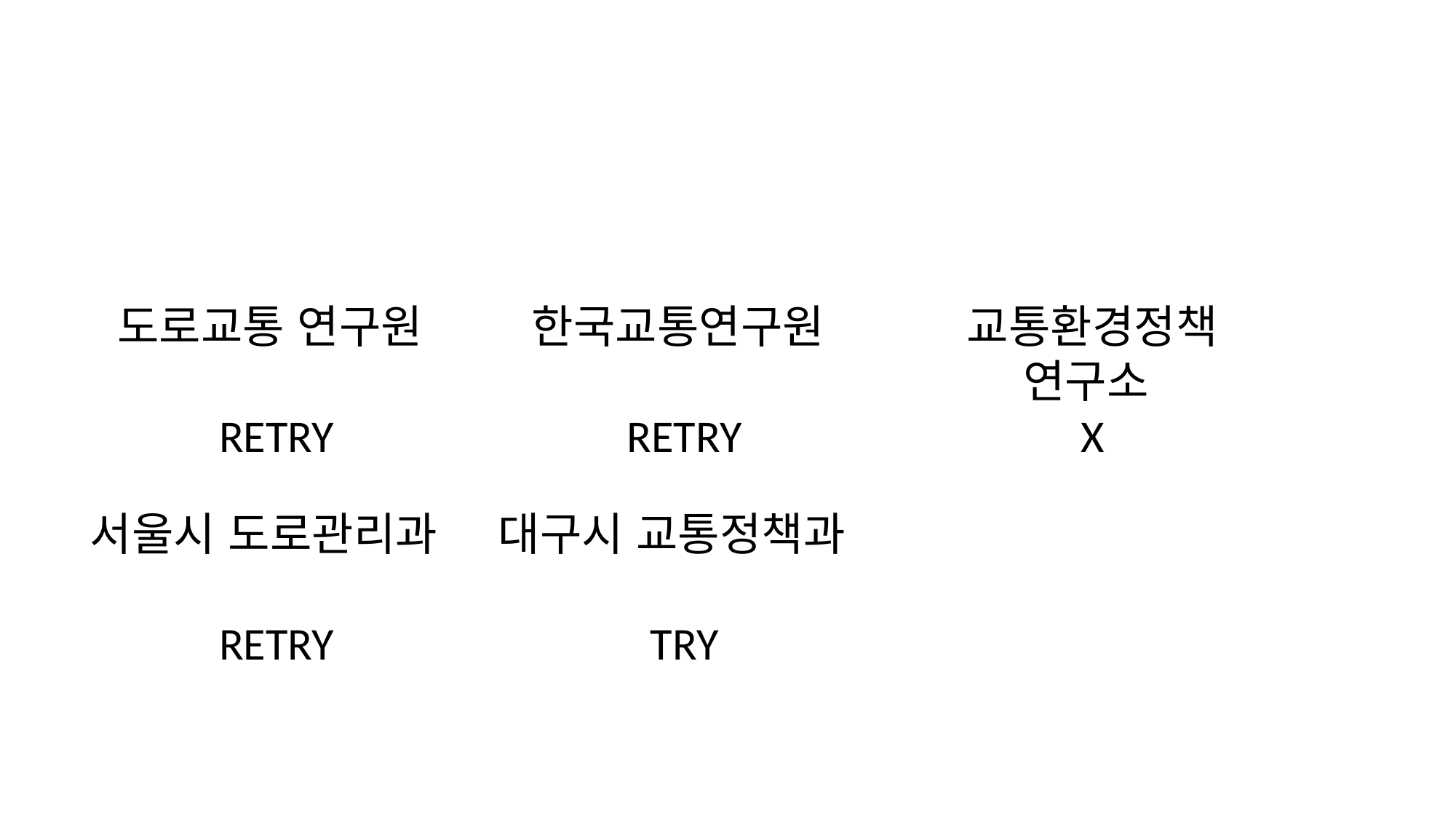

#
한국교통연구원

RETRY

도로교통 연구원

RETRY

교통환경정책
연구소
X

서울시 도로관리과

RETRY

대구시 교통정책과

TRY